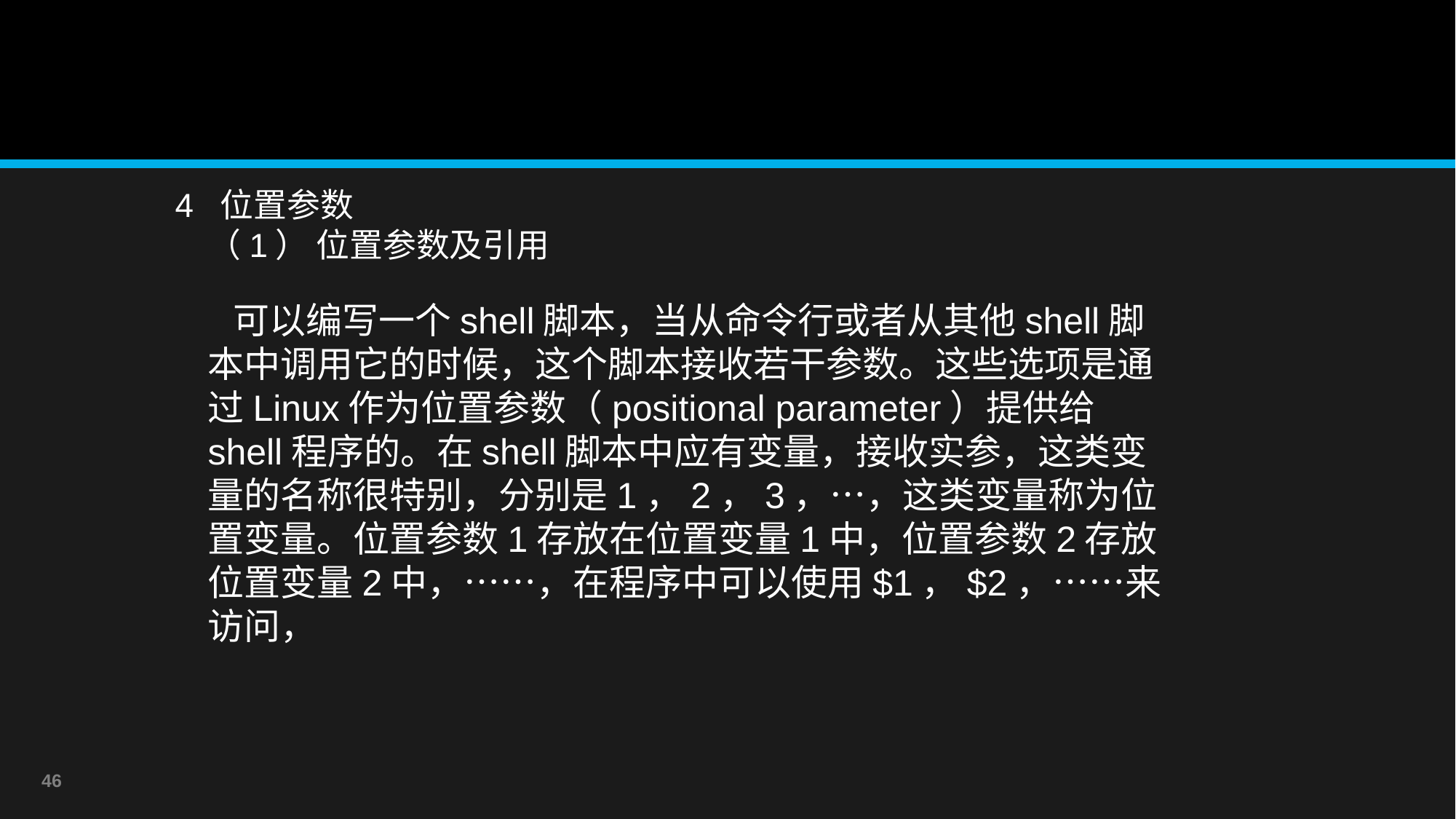

#
4  位置参数
（1） 位置参数及引用
      可以编写一个shell脚本，当从命令行或者从其他shell脚本中调用它的时候，这个脚本接收若干参数。这些选项是通过Linux作为位置参数（positional parameter）提供给shell程序的。在shell脚本中应有变量，接收实参，这类变量的名称很特别，分别是1，2，3，…，这类变量称为位置变量。位置参数1存放在位置变量1中，位置参数2存放位置变量2中，……，在程序中可以使用$1，$2，……来访问，
46